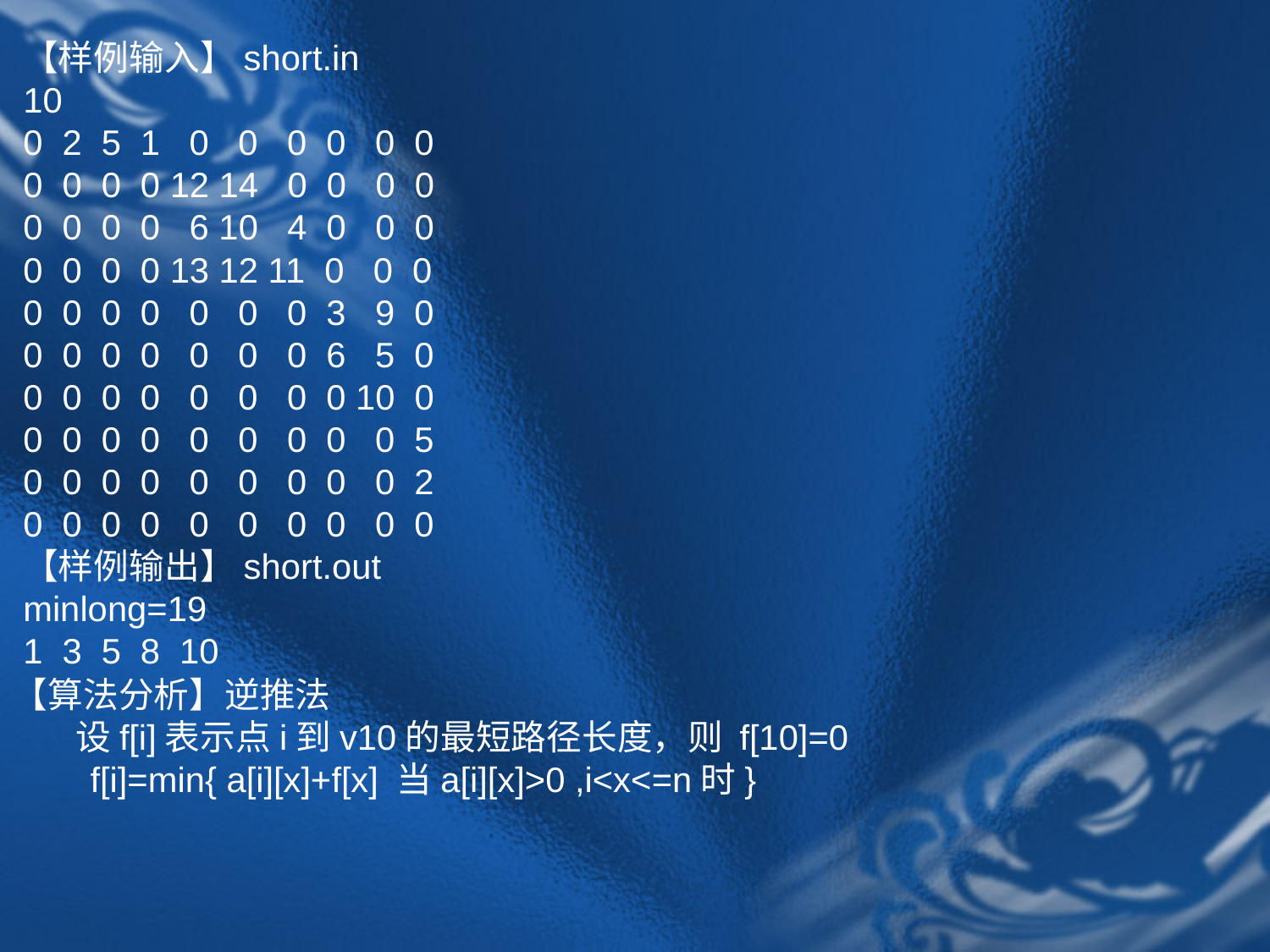

【样例输入】short.in
10
0  2  5  1   0   0   0  0   0  0
0  0  0  0 12 14   0  0   0  0
0  0  0  0   6 10   4  0   0  0
0  0  0  0 13 12 11  0   0  0
0  0  0  0   0   0   0  3   9  0
0  0  0  0   0   0   0  6   5  0
0  0  0  0   0   0   0  0 10  0
0  0  0  0   0   0   0  0   0  5
0  0  0  0   0   0   0  0   0  2
0  0  0  0   0   0   0  0   0  0
【样例输出】short.out
minlong=19
1  3  5  8  10
【算法分析】逆推法
       设f[i]表示点i到v10的最短路径长度，则 f[10]=0
        f[i]=min{ a[i][x]+f[x] 当a[i][x]>0 ,i<x<=n时}